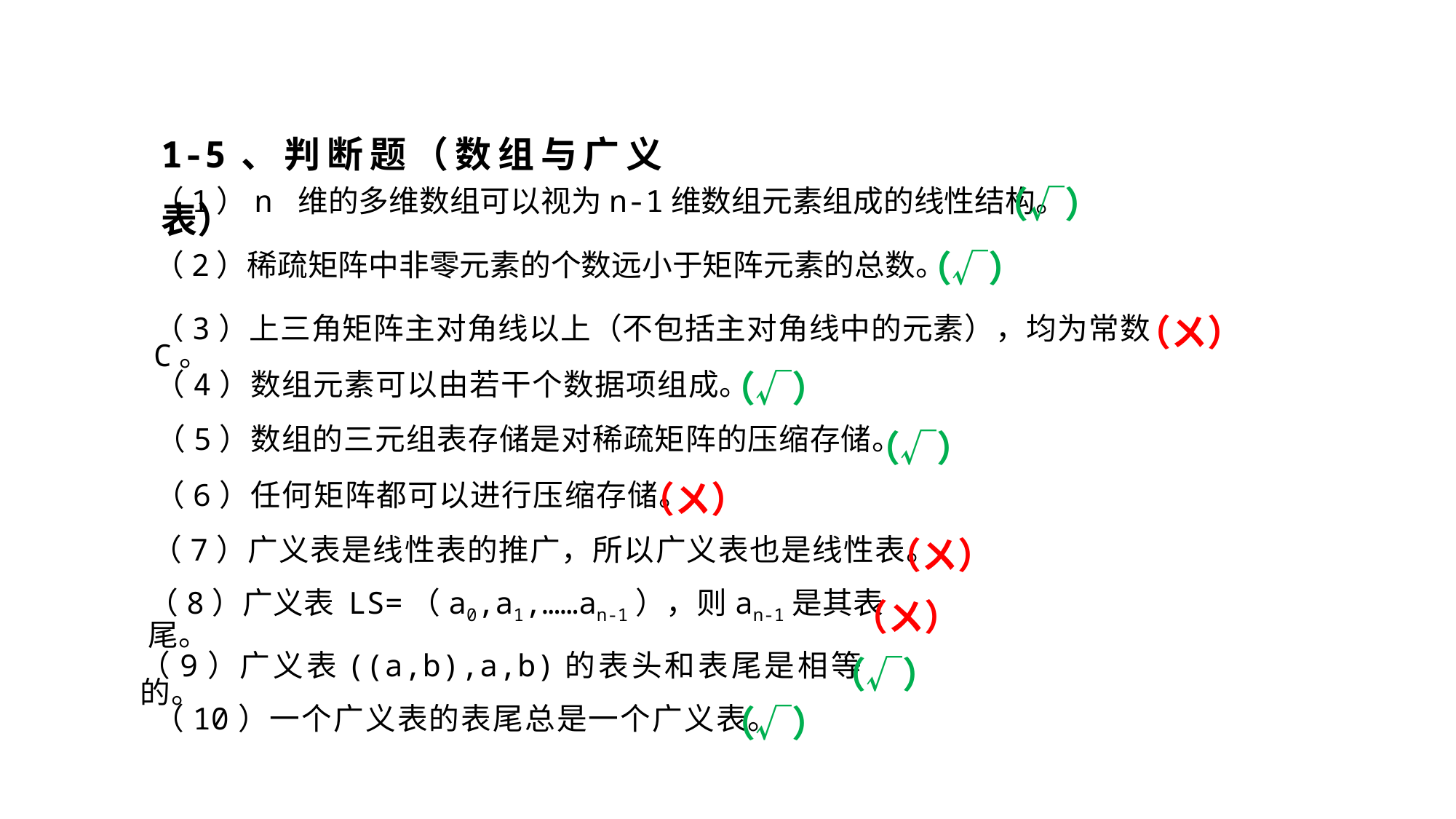

1-5、判断题（数组与广义表）
（√）
（1）n 维的多维数组可以视为n-1维数组元素组成的线性结构。
（√）
（2）稀疏矩阵中非零元素的个数远小于矩阵元素的总数。
（ㄨ）
（3）上三角矩阵主对角线以上（不包括主对角线中的元素），均为常数C。
（√）
（4）数组元素可以由若干个数据项组成。
（√）
（5）数组的三元组表存储是对稀疏矩阵的压缩存储。
（ㄨ）
（6）任何矩阵都可以进行压缩存储。
（ㄨ）
（7）广义表是线性表的推广，所以广义表也是线性表。
（ㄨ）
（8）广义表 LS=（a0,a1,……an-1），则an-1是其表尾。
（√）
（9）广义表((a,b),a,b)的表头和表尾是相等的。
（√）
（10）一个广义表的表尾总是一个广义表。